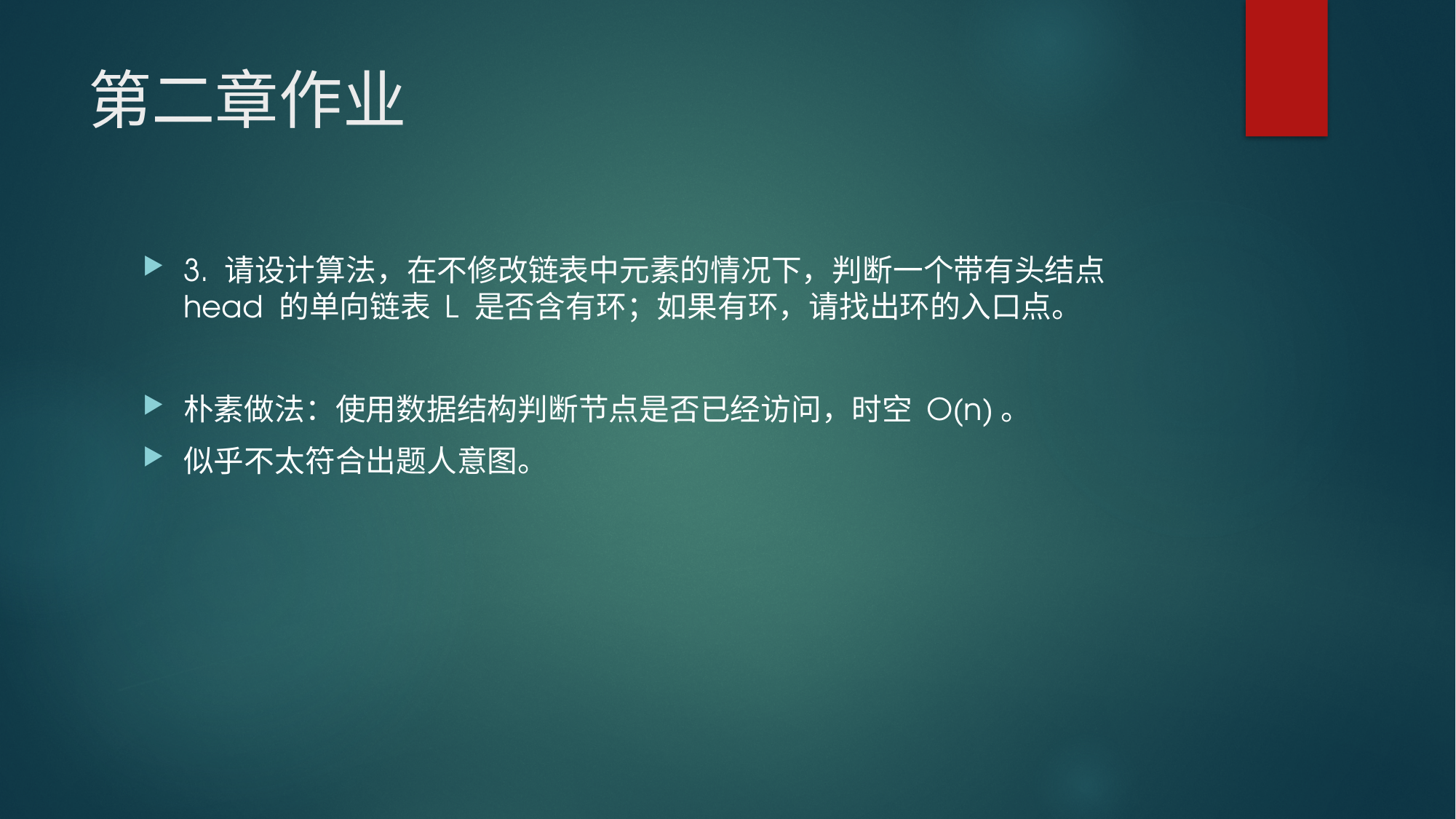

# 第二章作业
3. 请设计算法，在不修改链表中元素的情况下，判断一个带有头结点 head 的单向链表 L 是否含有环；如果有环，请找出环的入口点。

朴素做法：使用数据结构判断节点是否已经访问，时空 O(n)。
似乎不太符合出题人意图。